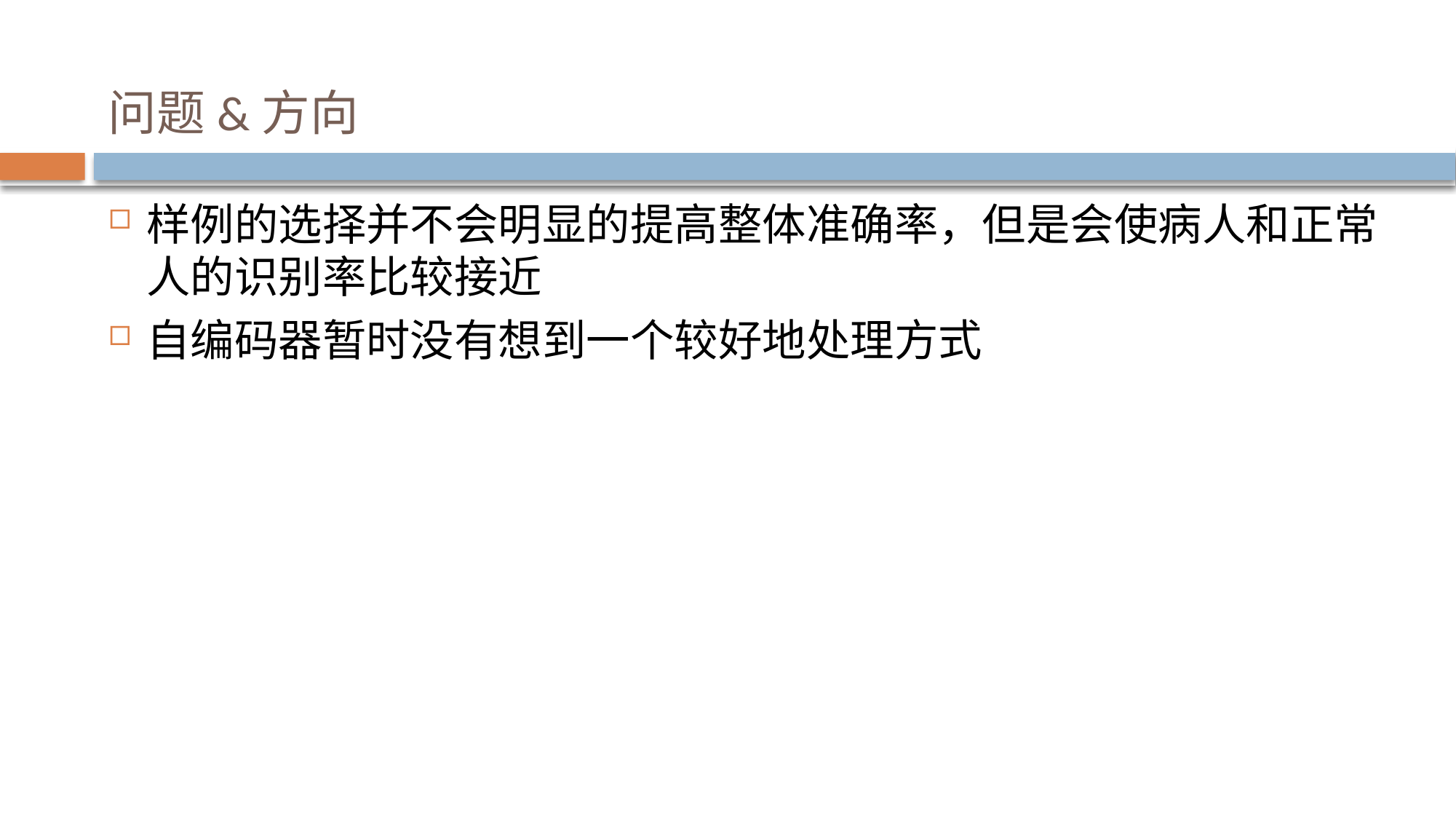

# 问题&方向
样例的选择并不会明显的提高整体准确率，但是会使病人和正常人的识别率比较接近
自编码器暂时没有想到一个较好地处理方式